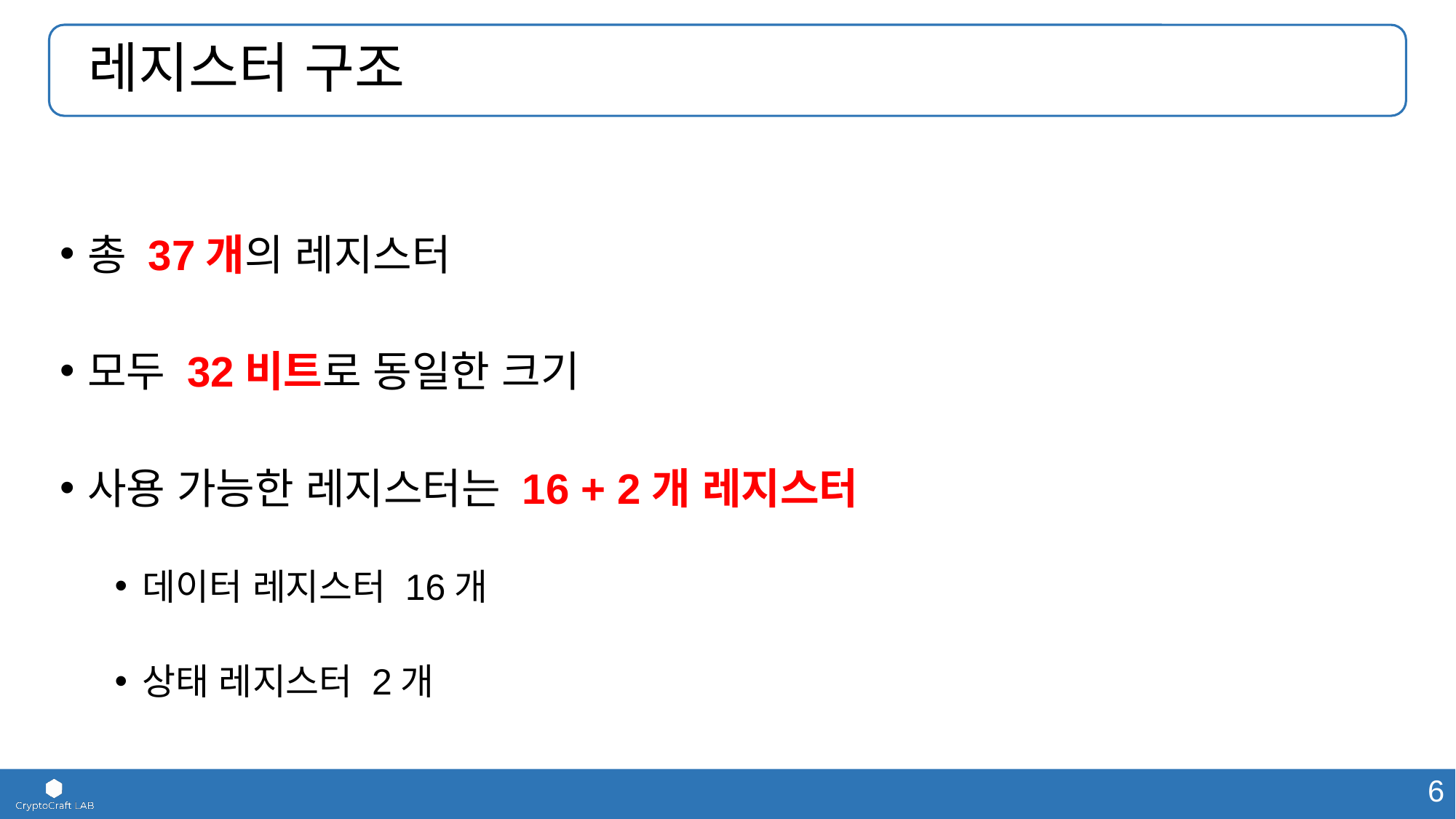

# 레지스터 구조
총 37개의 레지스터
모두 32비트로 동일한 크기
사용 가능한 레지스터는 16 + 2개 레지스터
데이터 레지스터 16개
상태 레지스터 2개